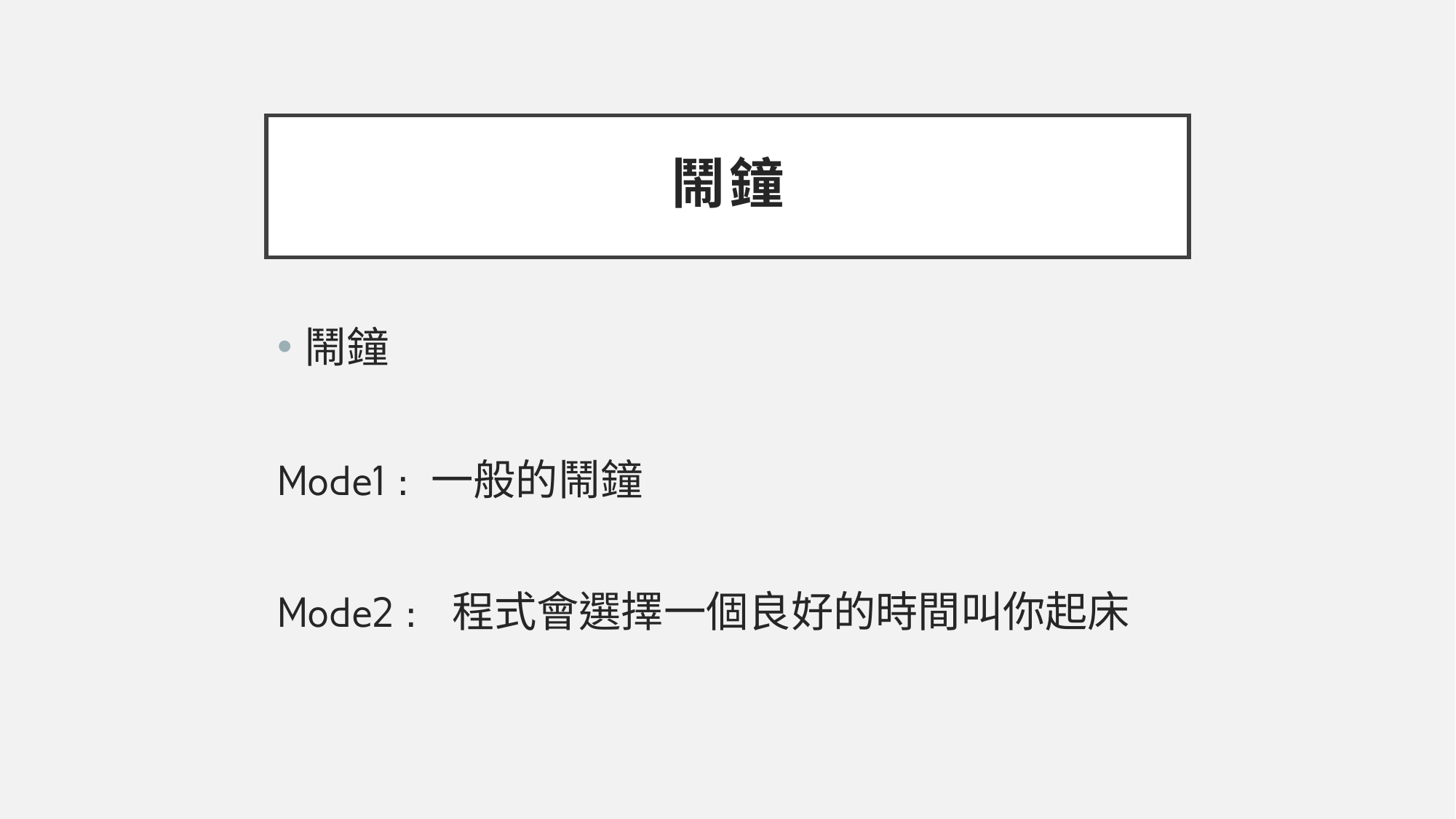

# 鬧鐘
鬧鐘

Mode1 : 一般的鬧鐘

Mode2 :  程式會選擇一個良好的時間叫你起床